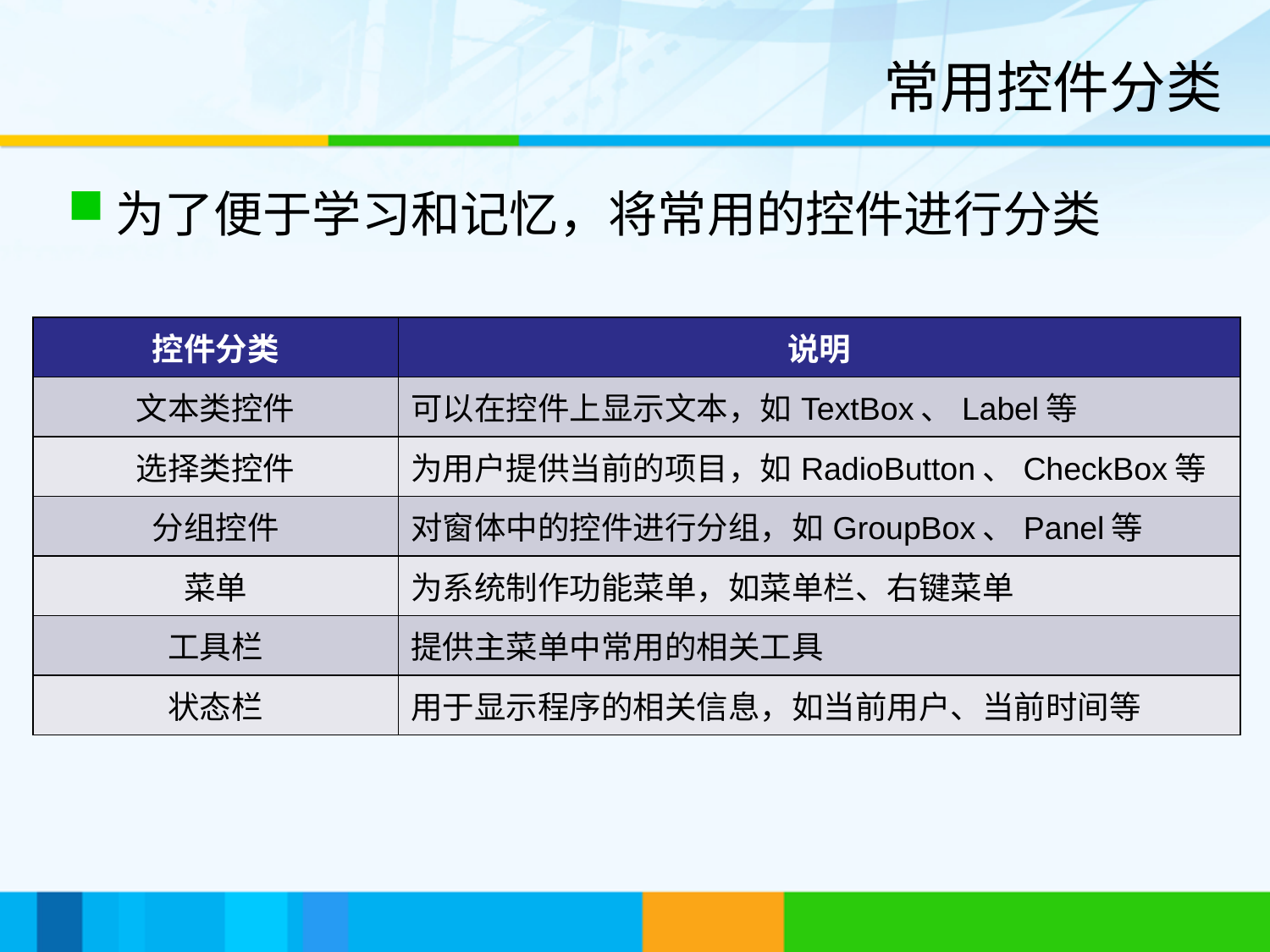

常用控件分类
为了便于学习和记忆，将常用的控件进行分类

| 控件分类 | 说明 |
| --- | --- |
| 文本类控件 | 可以在控件上显示文本，如TextBox、Label等 |
| 选择类控件 | 为用户提供当前的项目，如RadioButton、CheckBox等 |
| 分组控件 | 对窗体中的控件进行分组，如GroupBox、Panel等 |
| 菜单 | 为系统制作功能菜单，如菜单栏、右键菜单 |
| 工具栏 | 提供主菜单中常用的相关工具 |
| 状态栏 | 用于显示程序的相关信息，如当前用户、当前时间等 |